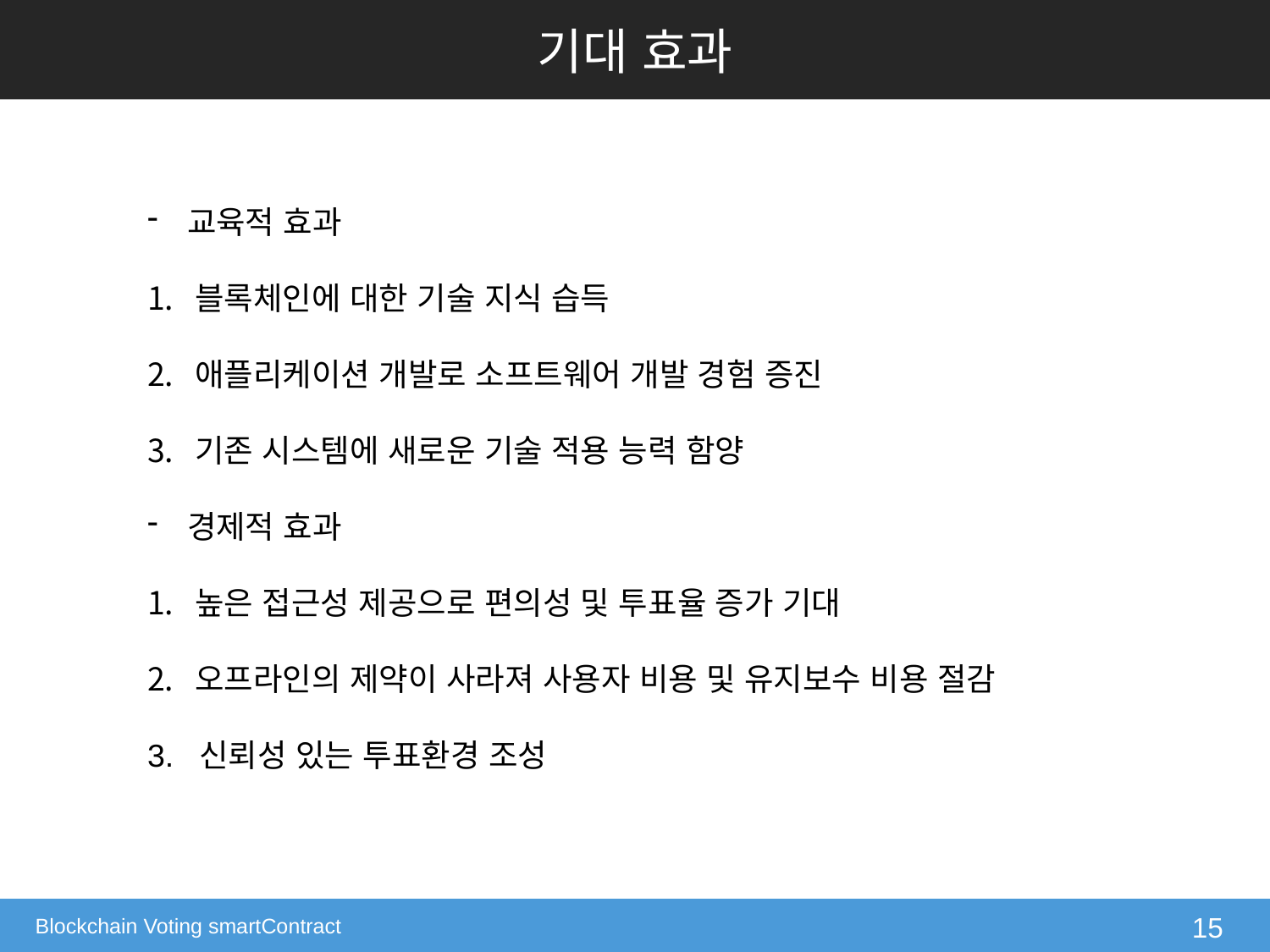

기대 효과
교육적 효과

블록체인에 대한 기술 지식 습득

애플리케이션 개발로 소프트웨어 개발 경험 증진

기존 시스템에 새로운 기술 적용 능력 함양

경제적 효과

높은 접근성 제공으로 편의성 및 투표율 증가 기대

오프라인의 제약이 사라져 사용자 비용 및 유지보수 비용 절감

3.  신뢰성 있는 투표환경 조성